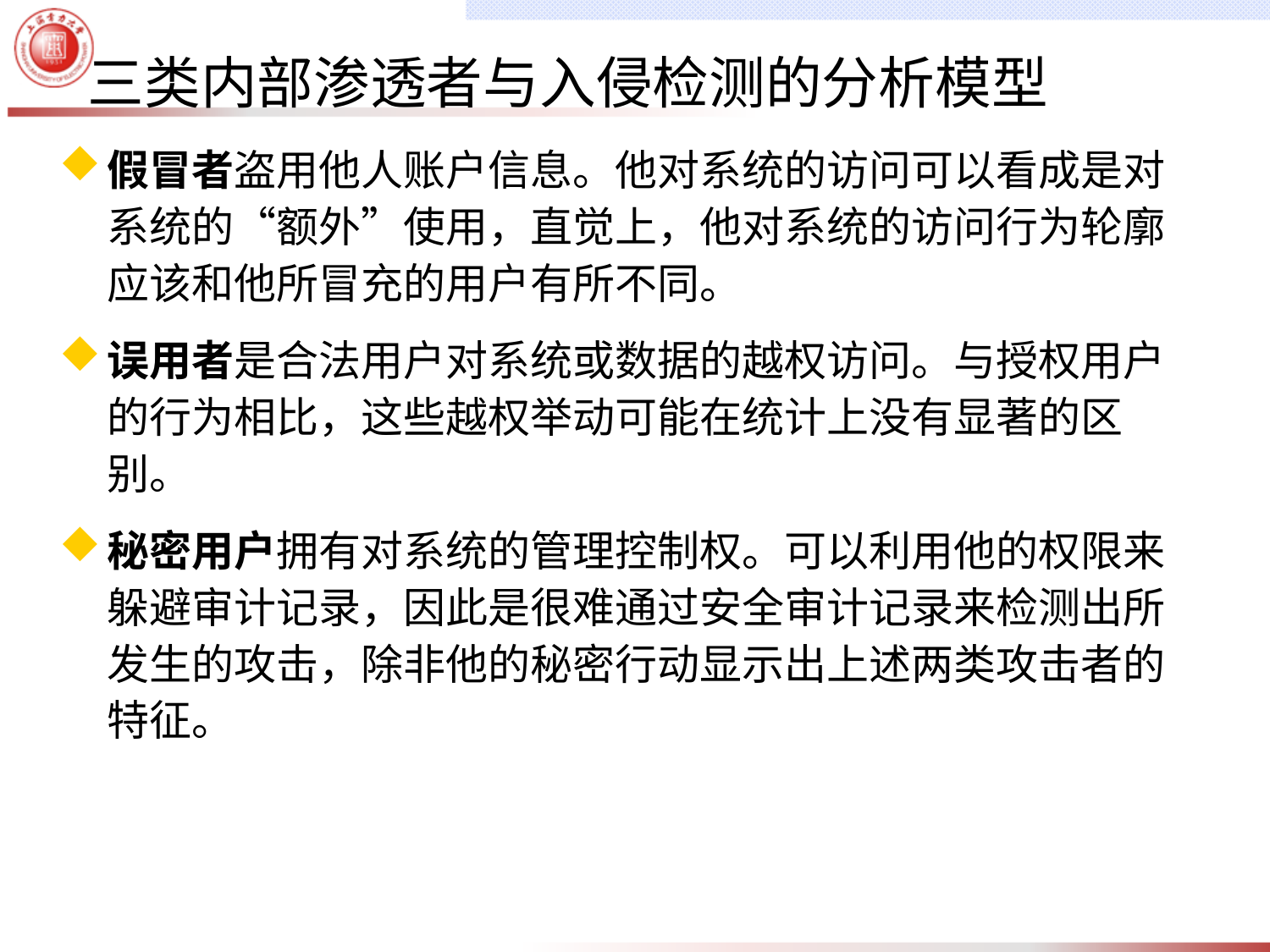

三类内部渗透者与入侵检测的分析模型
假冒者盗用他人账户信息。他对系统的访问可以看成是对系统的“额外”使用，直觉上，他对系统的访问行为轮廓应该和他所冒充的用户有所不同。
误用者是合法用户对系统或数据的越权访问。与授权用户的行为相比，这些越权举动可能在统计上没有显著的区别。
秘密用户拥有对系统的管理控制权。可以利用他的权限来躲避审计记录，因此是很难通过安全审计记录来检测出所发生的攻击，除非他的秘密行动显示出上述两类攻击者的特征。